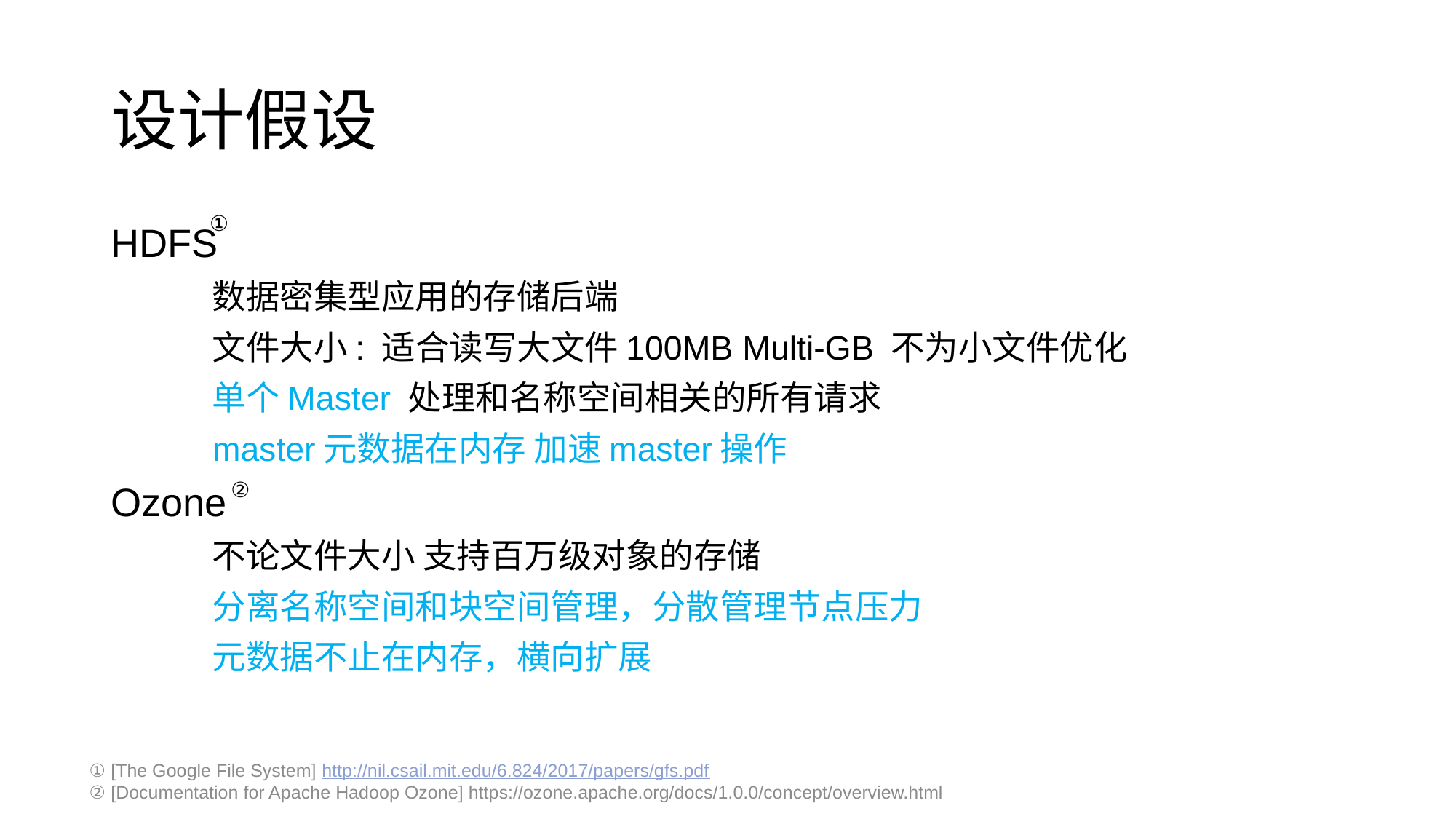

# 设计假设
①
HDFS
	数据密集型应用的存储后端
	文件大小: 适合读写大文件100MB Multi-GB 不为小文件优化
	单个Master 处理和名称空间相关的所有请求
	master元数据在内存 加速master操作
Ozone
	不论文件大小 支持百万级对象的存储
	分离名称空间和块空间管理，分散管理节点压力
	元数据不止在内存，横向扩展

②
① [The Google File System] http://nil.csail.mit.edu/6.824/2017/papers/gfs.pdf
② [Documentation for Apache Hadoop Ozone] https://ozone.apache.org/docs/1.0.0/concept/overview.html